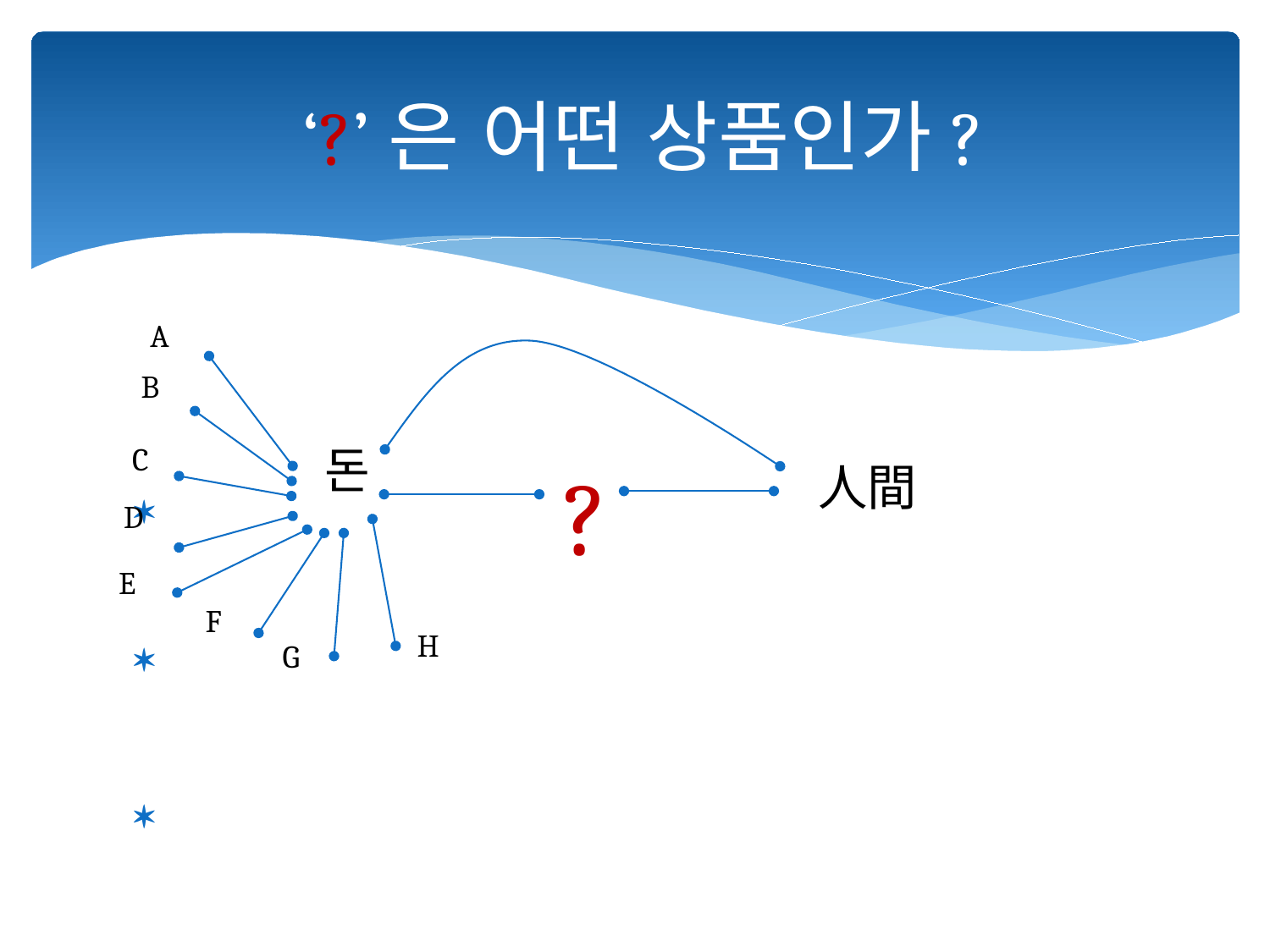

# ‘?’은 어떤 상품인가?
A

돈
B

                                          ?

C
人間
D
E
F
H
G